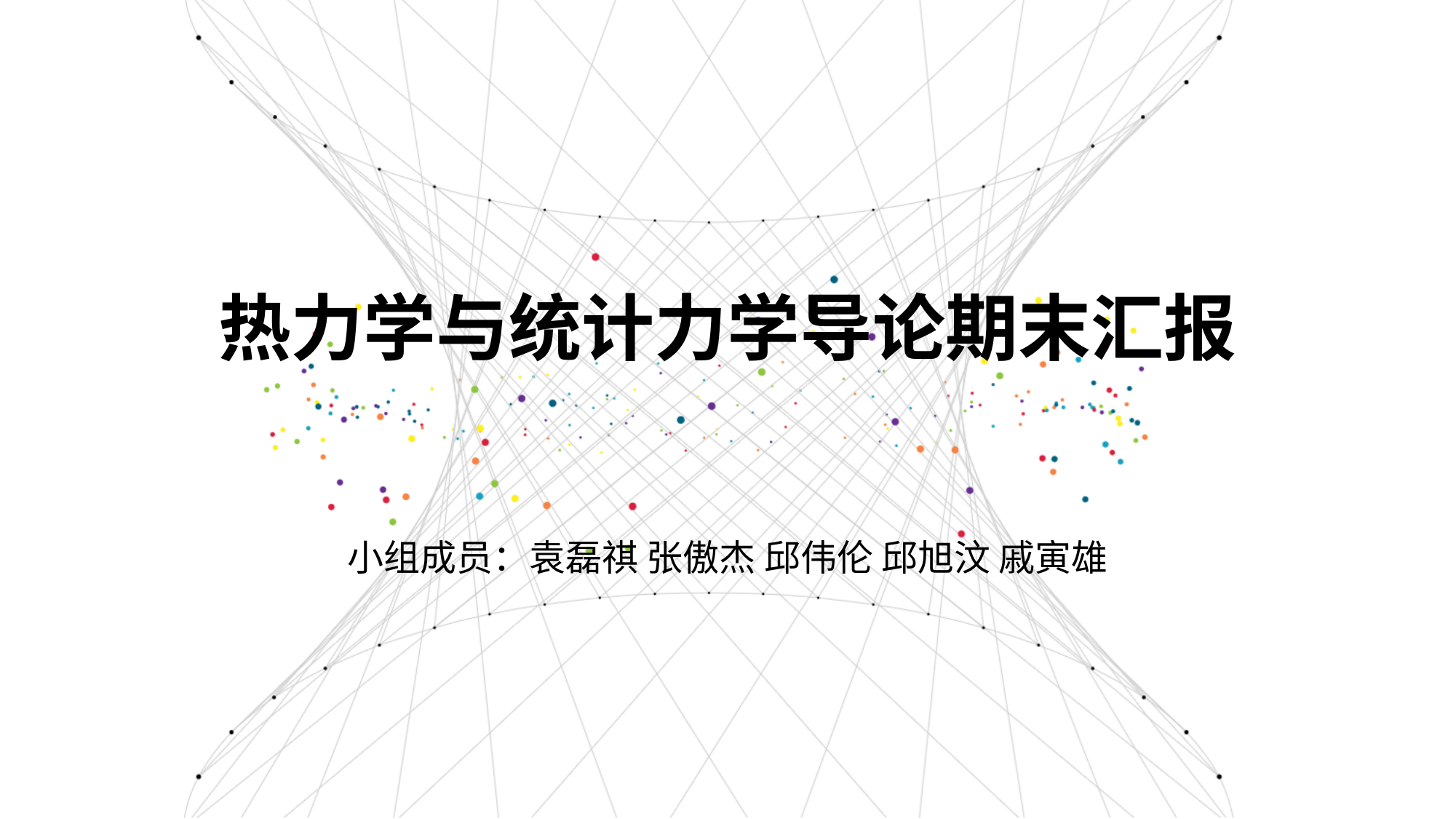

热力学与统计力学导论期末汇报
小组成员：袁磊祺 张傲杰 邱伟伦 邱旭汶 戚寅雄